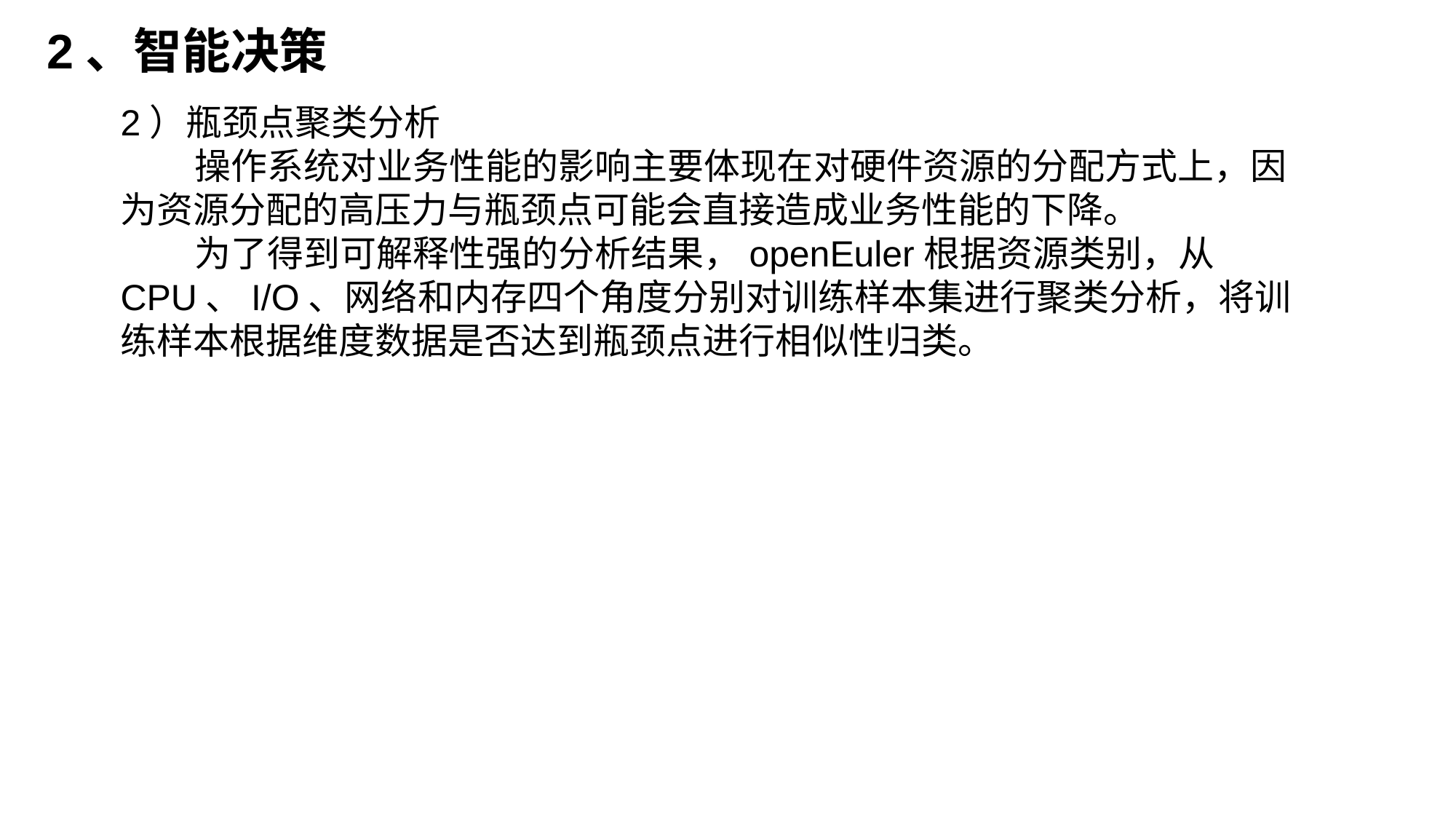

2、智能决策
2）瓶颈点聚类分析
        操作系统对业务性能的影响主要体现在对硬件资源的分配方式上，因为资源分配的高压力与瓶颈点可能会直接造成业务性能的下降。
        为了得到可解释性强的分析结果，openEuler根据资源类别，从CPU、I/O、网络和内存四个角度分别对训练样本集进行聚类分析，将训练样本根据维度数据是否达到瓶颈点进行相似性归类。